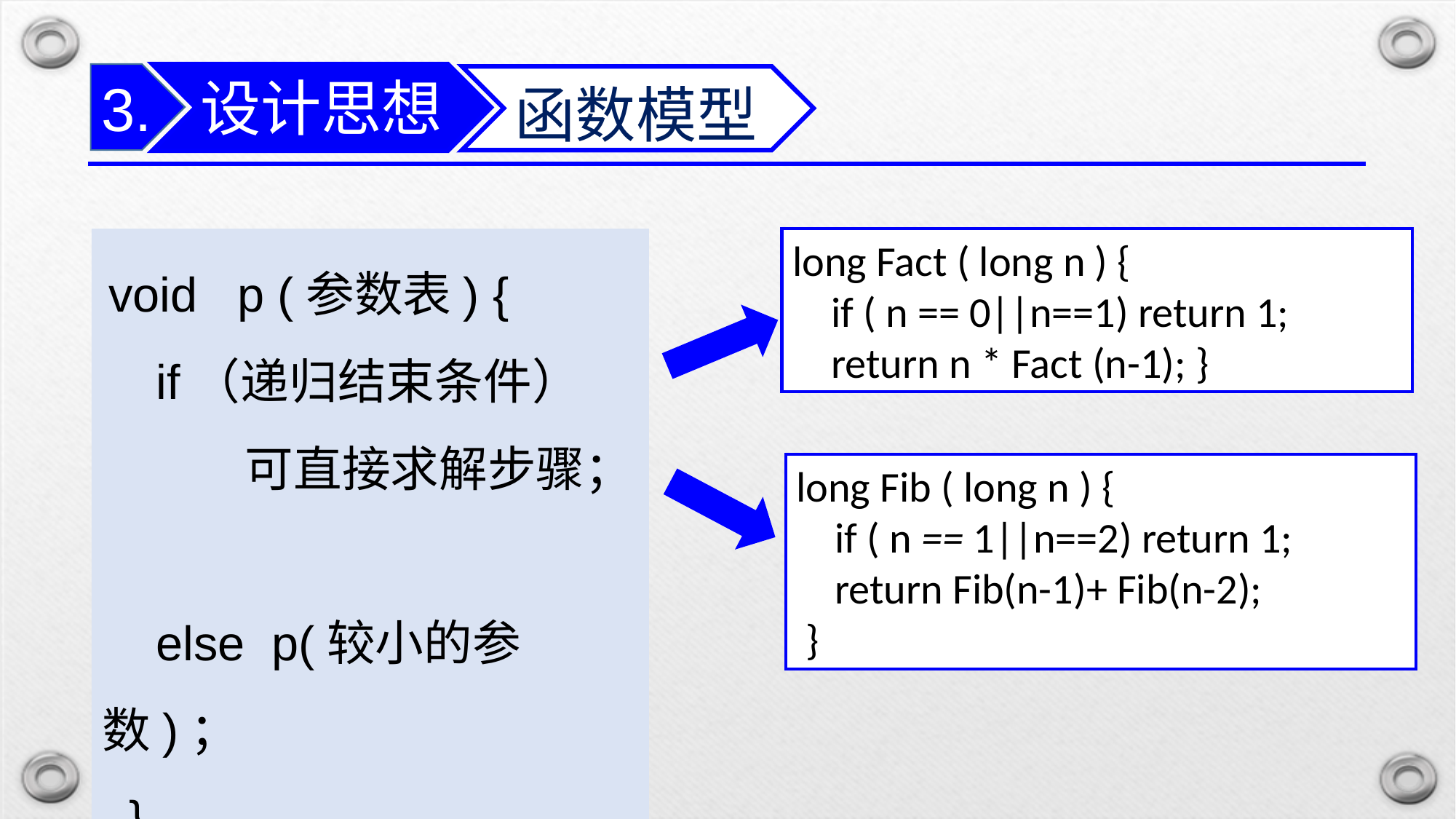

设计思想

函数模型

3.
long Fact ( long n ) {
    if ( n == 0||n==1) return 1;
    return n * Fact (n-1); }
 void   p (参数表) {
    if（递归结束条件）
            可直接求解步骤；
    else  p(较小的参数)；
  }

long Fib ( long n ) {
    if ( n == 1||n==2) return 1;
    return Fib(n-1)+ Fib(n-2);
 }